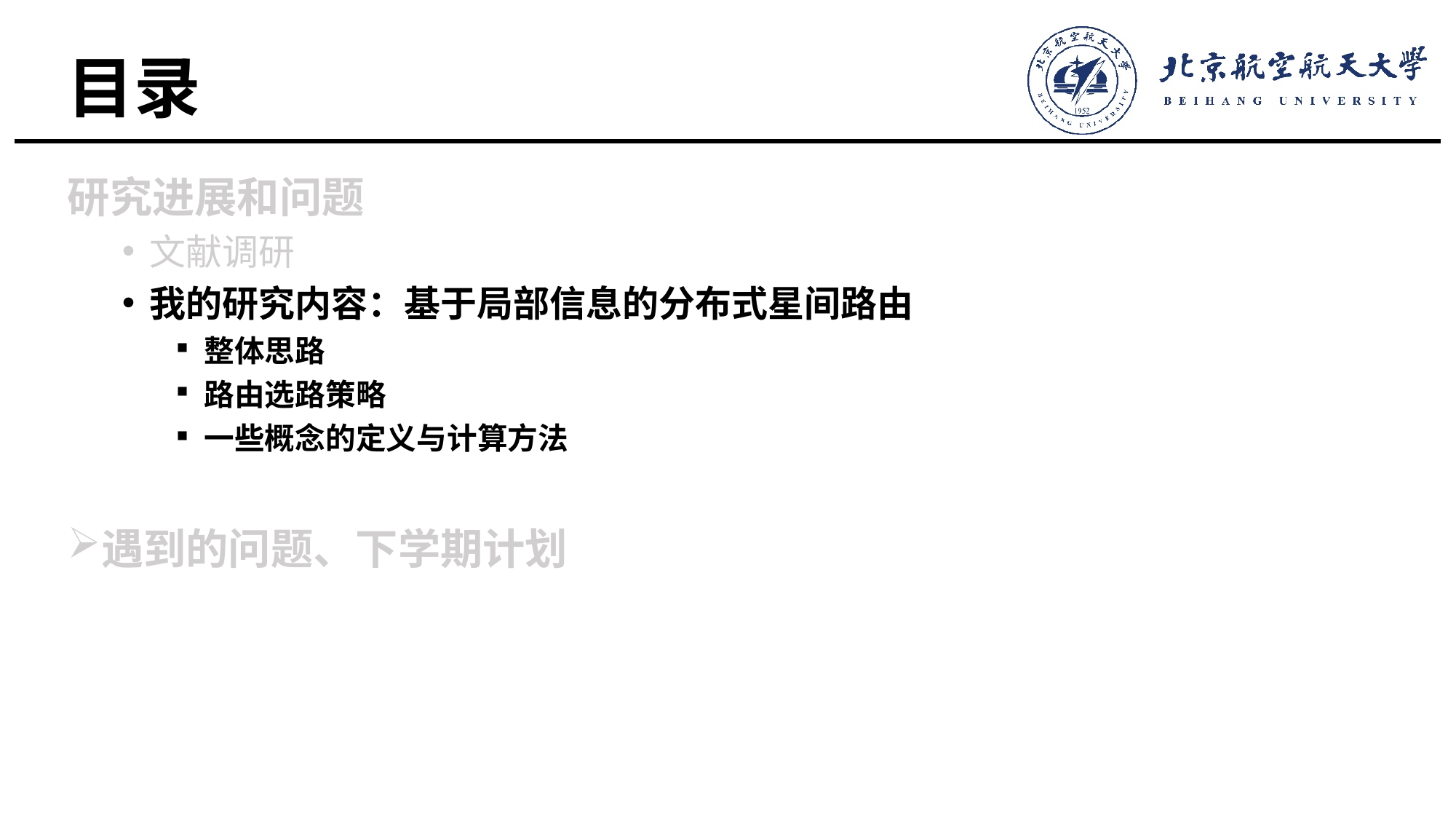

# 目录
研究进展和问题
文献调研
我的研究内容：基于局部信息的分布式星间路由
整体思路
路由选路策略
一些概念的定义与计算方法

遇到的问题、下学期计划

8